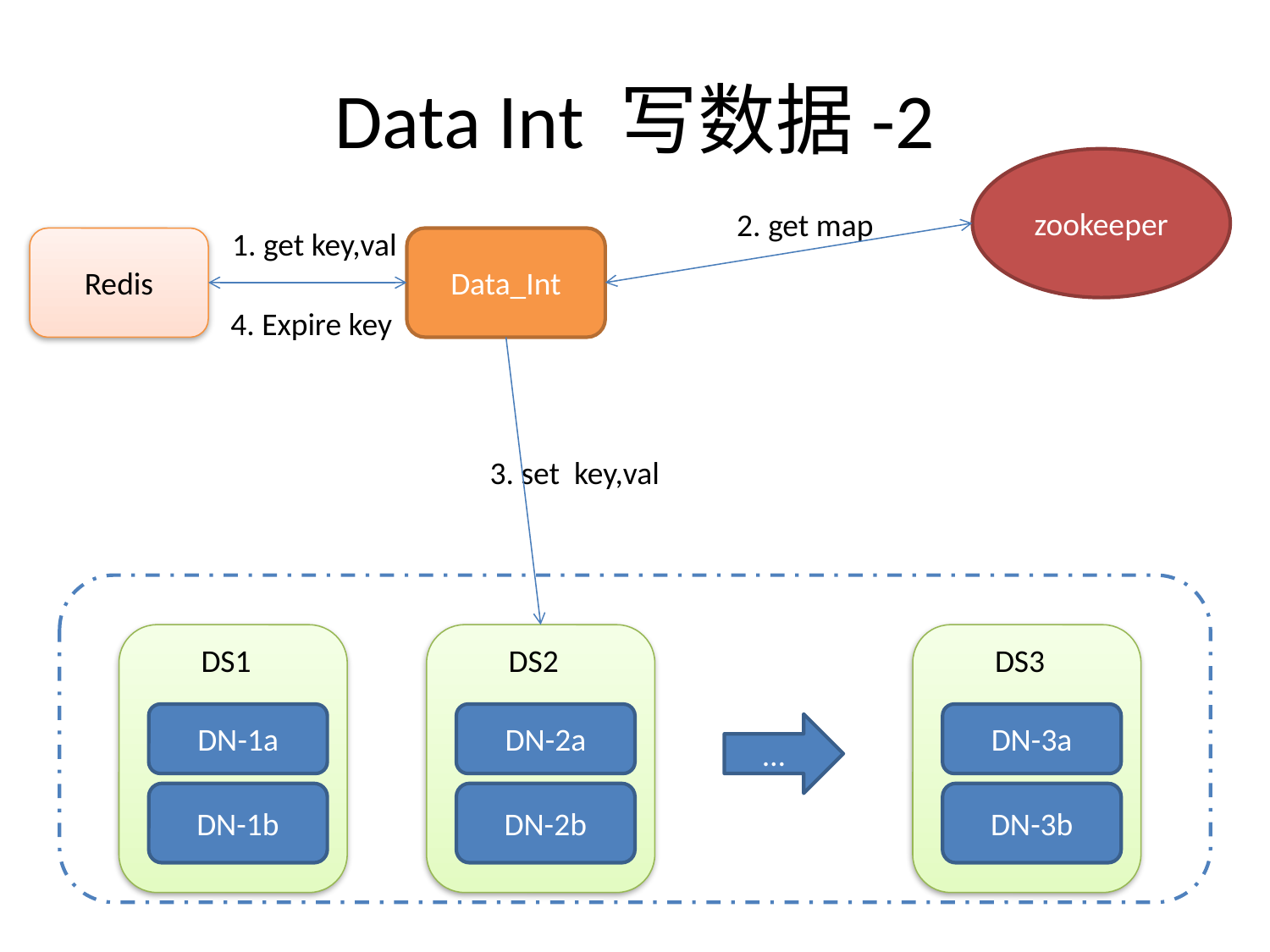

# Data Int 写数据-2
zookeeper
2. get map
1. get key,val
Redis
Data_Int
4. Expire key
3. set  key,val

DS1
DS2
DS3
DN-1a
DN-2a
DN-3a
…
DN-1b
DN-2b
DN-3b